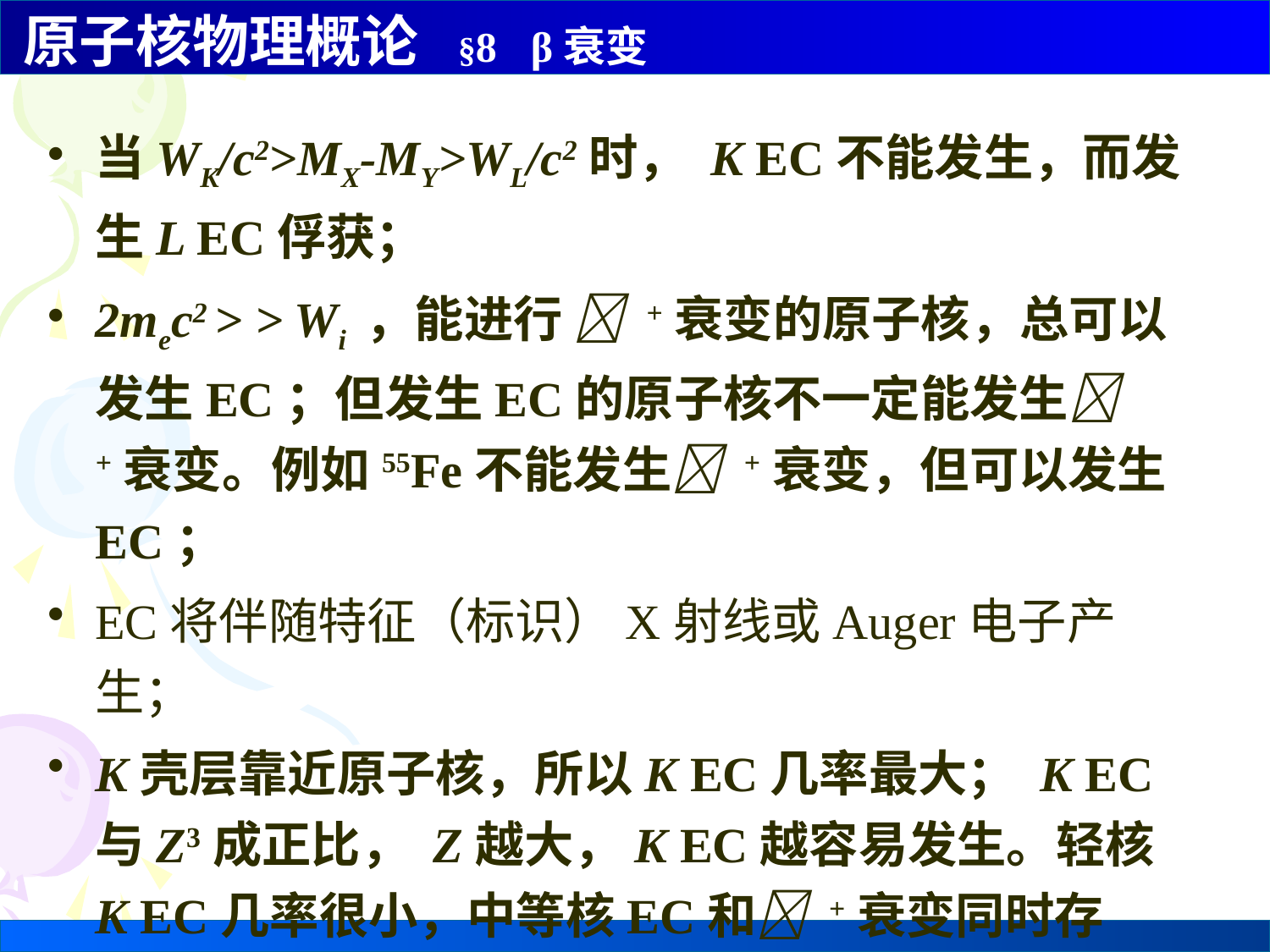

当WK/c2>MX-MY>WL/c2时， K EC不能发生，而发生L EC俘获；
2mec2 > > Wi ，能进行 β +衰变的原子核，总可以发生EC；但发生EC的原子核不一定能发生β +衰变。例如55Fe不能发生β +衰变，但可以发生EC；
EC将伴随特征（标识）X射线或Auger电子产生；
K壳层靠近原子核，所以K EC几率最大； K EC与Z3成正比， Z越大，K EC越容易发生。轻核K EC几率很小，中等核EC和β +衰变同时存在，重核EC占优势。